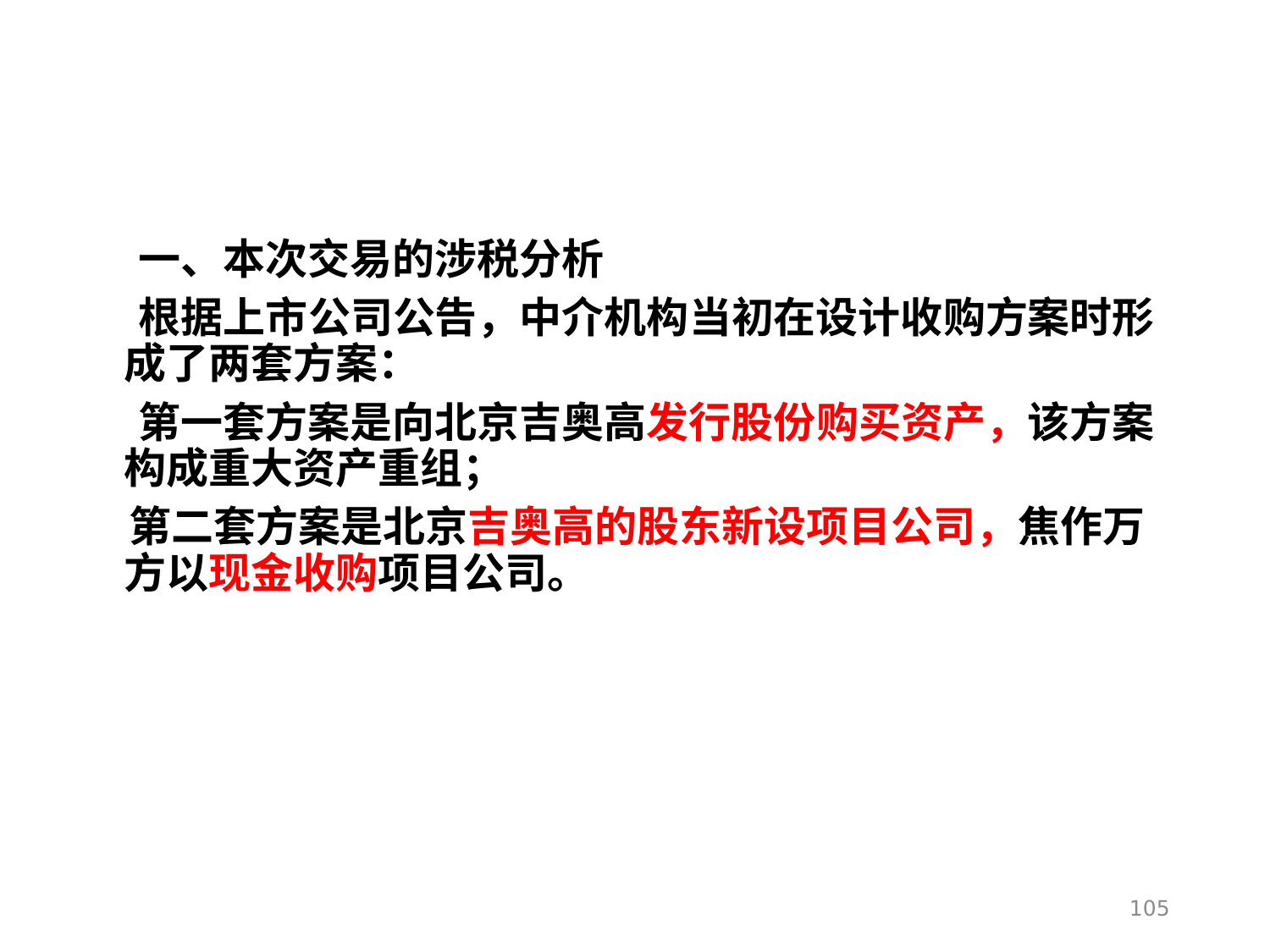

#
   一、本次交易的涉税分析
   根据上市公司公告，中介机构当初在设计收购方案时形成了两套方案：
   第一套方案是向北京吉奥高发行股份购买资产，该方案构成重大资产重组；
  第二套方案是北京吉奥高的股东新设项目公司，焦作万方以现金收购项目公司。

105